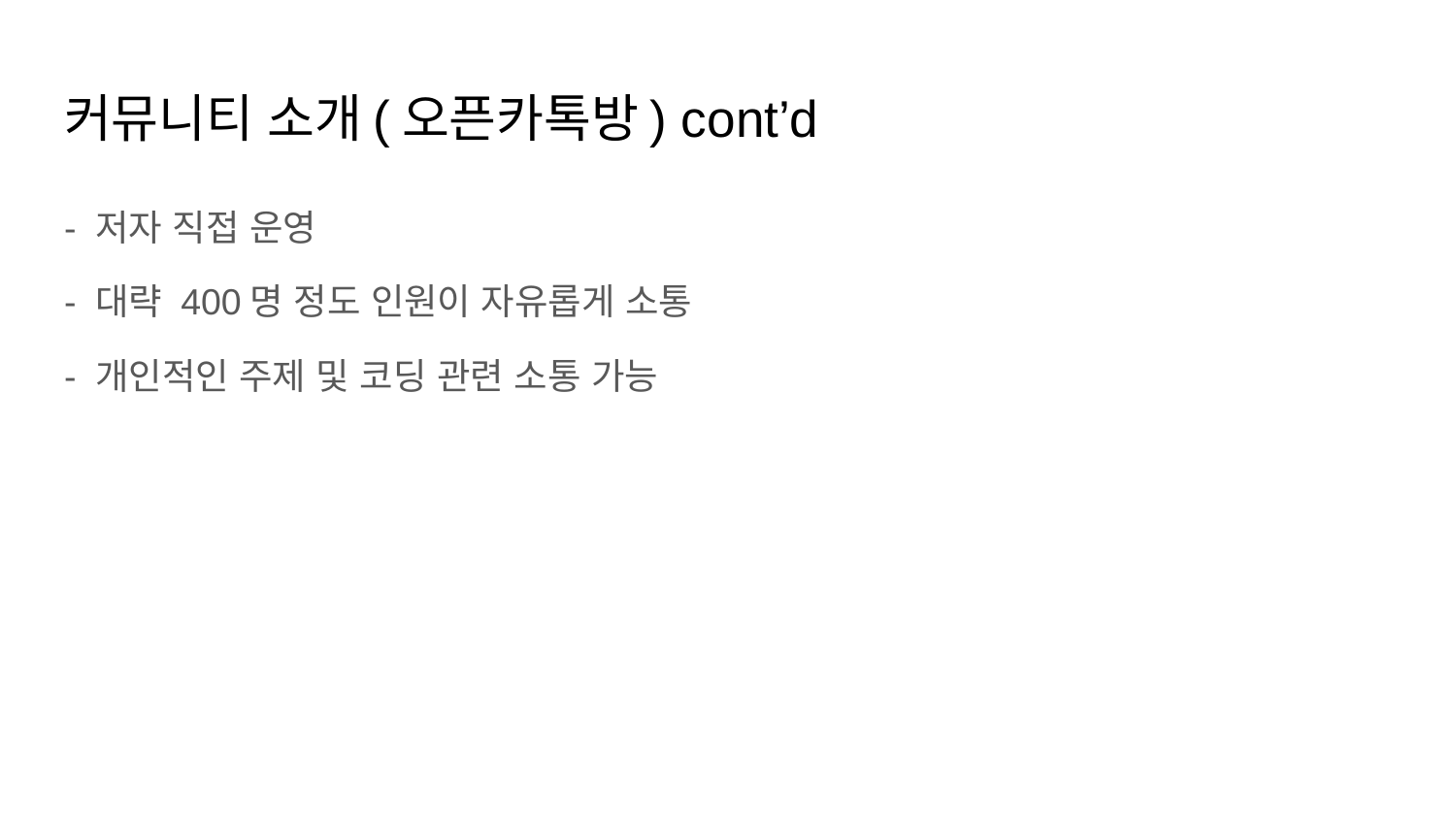

# 커뮤니티 소개(오픈카톡방) cont’d
- 저자 직접 운영
- 대략 400명 정도 인원이 자유롭게 소통
- 개인적인 주제 및 코딩 관련 소통 가능